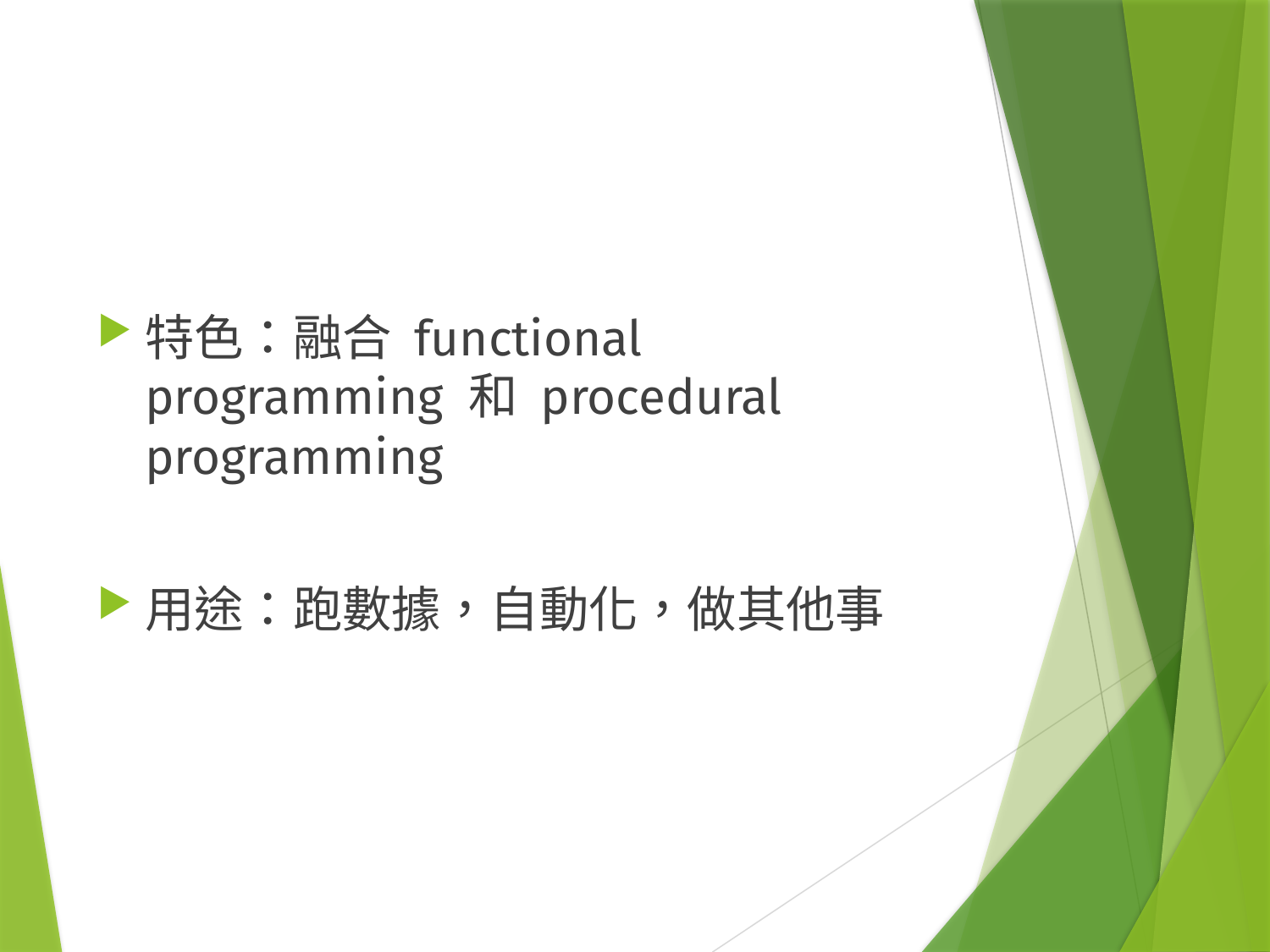

#
特色：融合 functional programming 和 procedural programming

用途：跑數據，自動化，做其他事